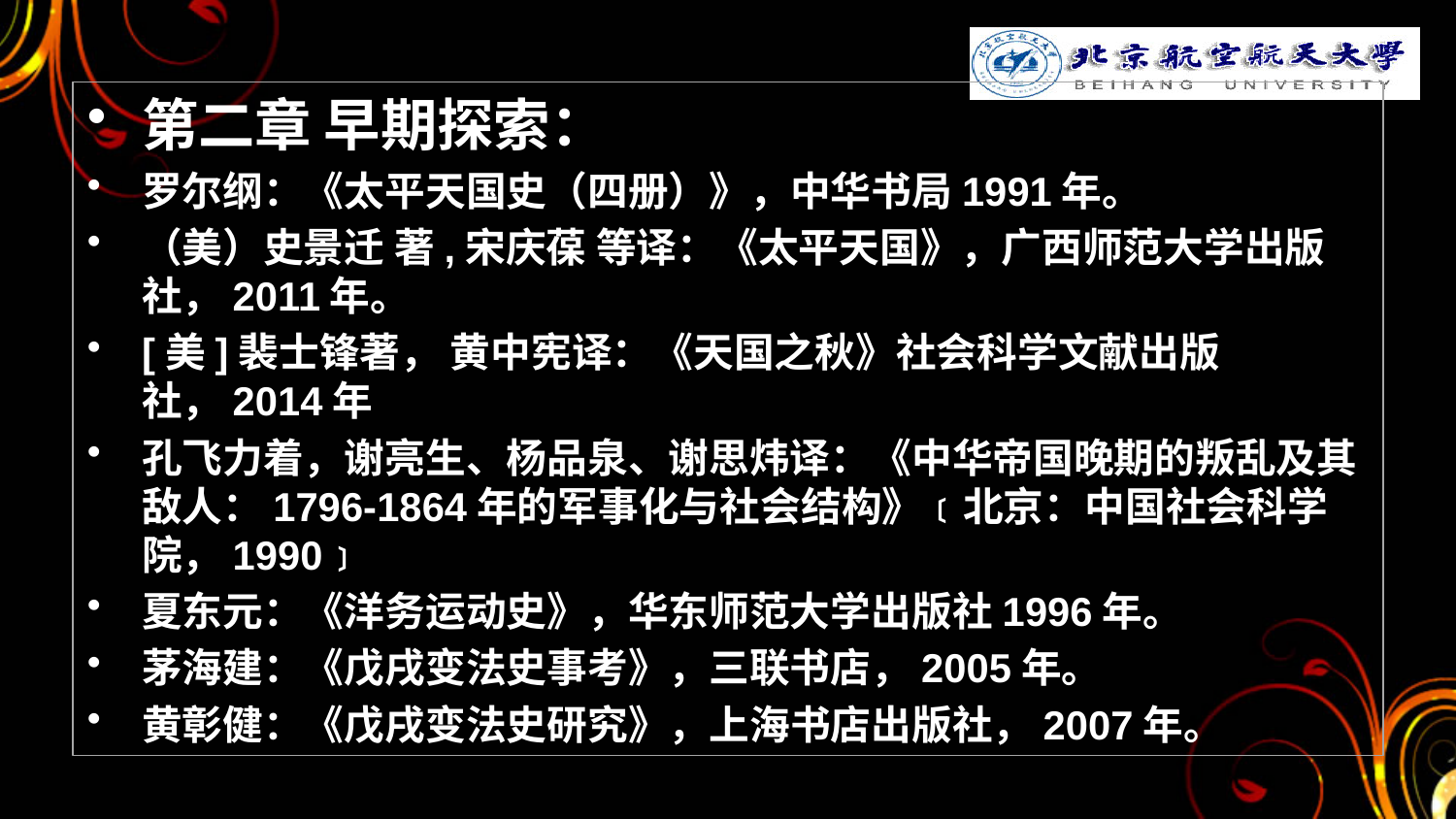

#
第二章 早期探索：
罗尔纲：《太平天国史（四册）》，中华书局1991年。
（美）史景迁 著,宋庆葆 等译：《太平天国》，广西师范大学出版社，2011年。
[美]裴士锋著， 黄中宪译：《天国之秋》社会科学文献出版社，2014年
孔飞力着，谢亮生、杨品泉、谢思炜译：《中华帝国晚期的叛乱及其敌人：1796-1864年的军事化与社会结构》﹝北京：中国社会科学院，1990﹞
夏东元：《洋务运动史》，华东师范大学出版社1996年。
茅海建：《戊戌变法史事考》，三联书店，2005年。
黄彰健：《戊戌变法史研究》，上海书店出版社，2007年。